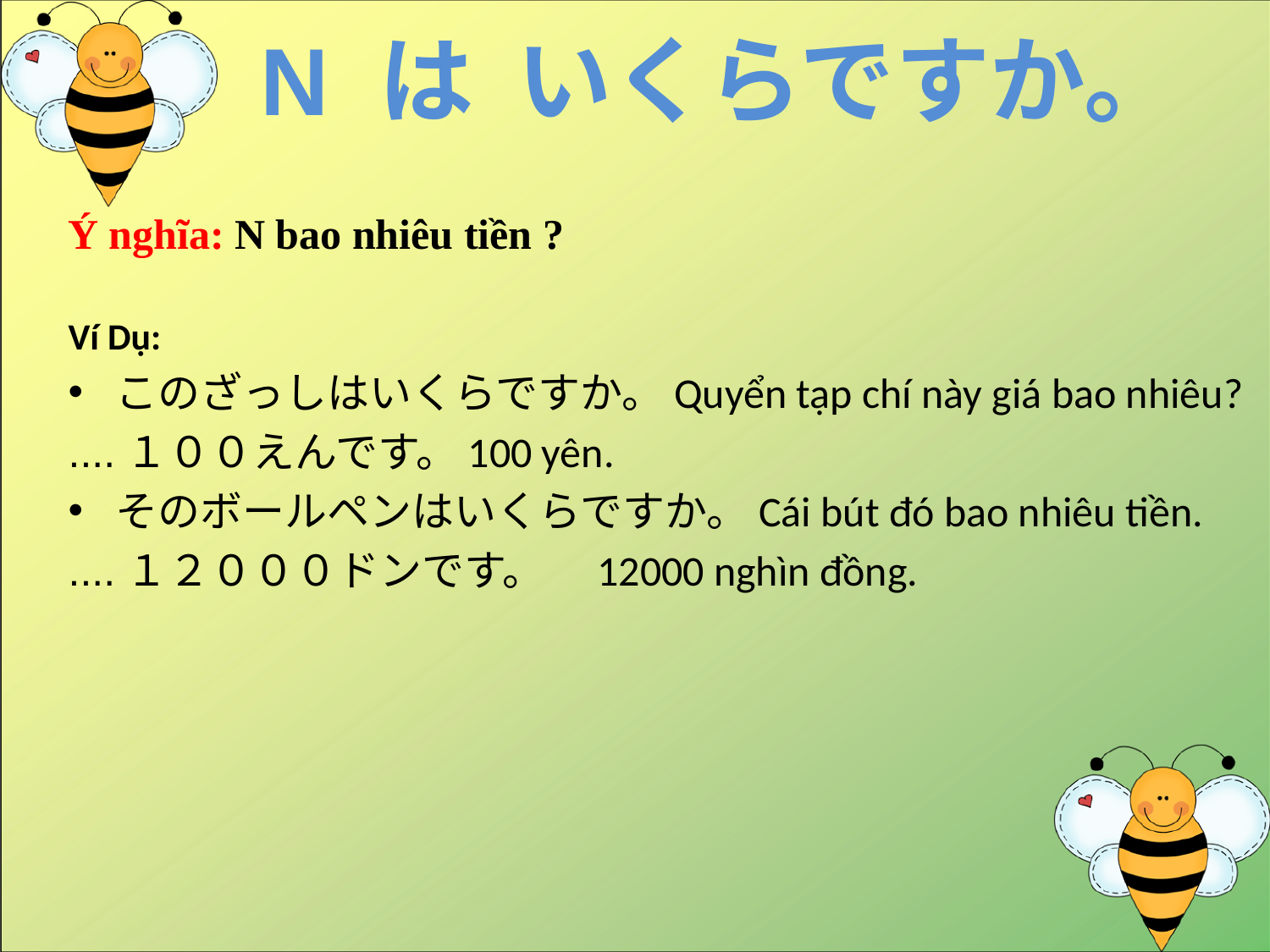

# N は  いくらですか。
Ý nghĩa: N bao nhiêu tiền ?
Ví Dụ:
このざっしはいくらですか。Quyển tạp chí này giá bao nhiêu?
....１００えんです。100 yên.
そのボールペンはいくらですか。Cái bút đó bao nhiêu tiền.
....１２０００ドンです。　12000 nghìn đồng.